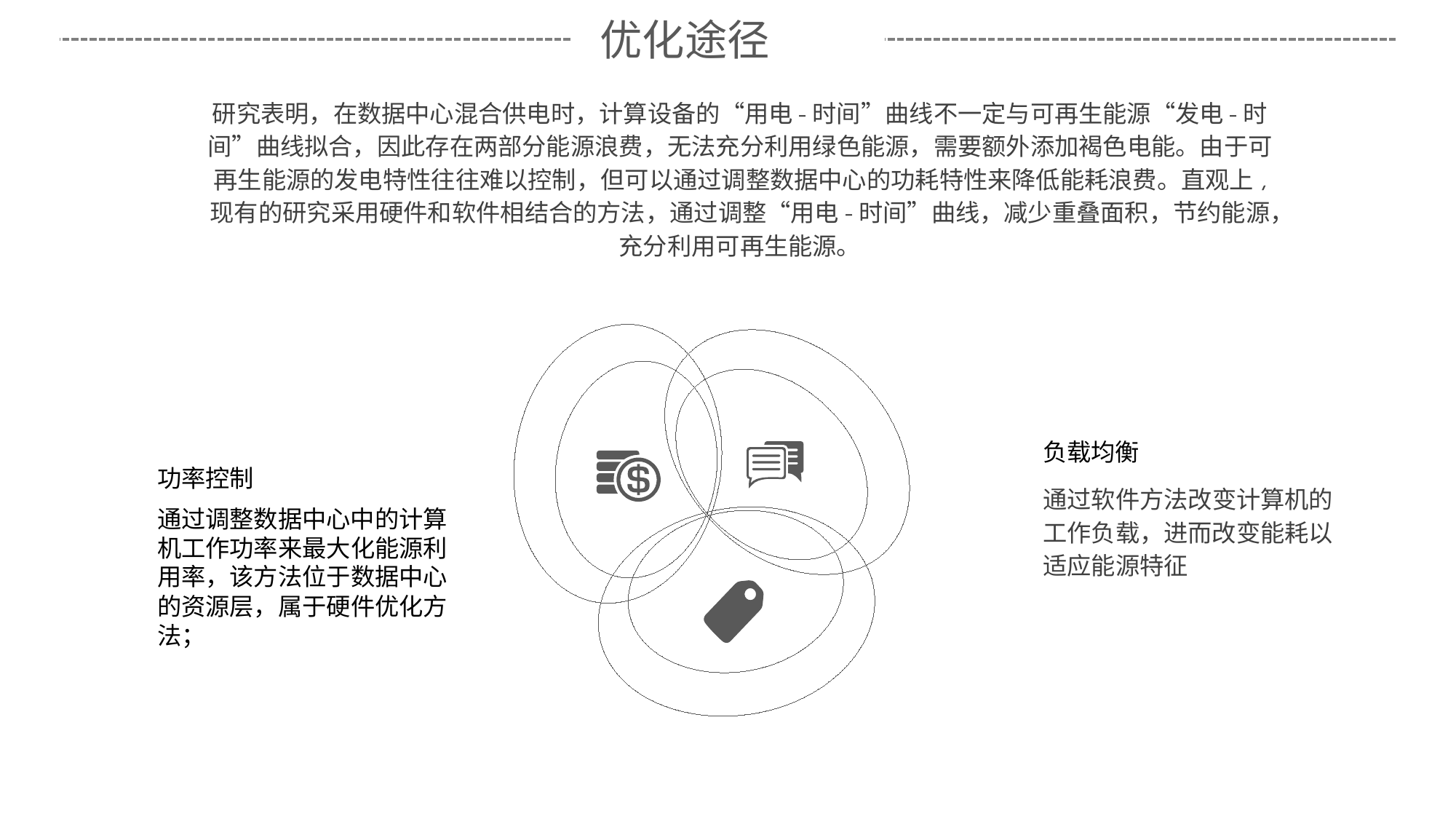

优化途径
研究表明，在数据中心混合供电时，计算设备的“用电-时间”曲线不一定与可再生能源“发电-时间”曲线拟合，因此存在两部分能源浪费，无法充分利用绿色能源，需要额外添加褐色电能。由于可再生能源的发电特性往往难以控制，但可以通过调整数据中心的功耗特性来降低能耗浪费。直观上, 现有的研究采用硬件和软件相结合的方法，通过调整“用电-时间”曲线，减少重叠面积，节约能源，充分利用可再生能源。

负载均衡

功率控制
通过软件方法改变计算机的工作负载，进而改变能耗以适应能源特征

通过调整数据中心中的计算机工作功率来最大化能源利用率，该方法位于数据中心的资源层，属于硬件优化方法；